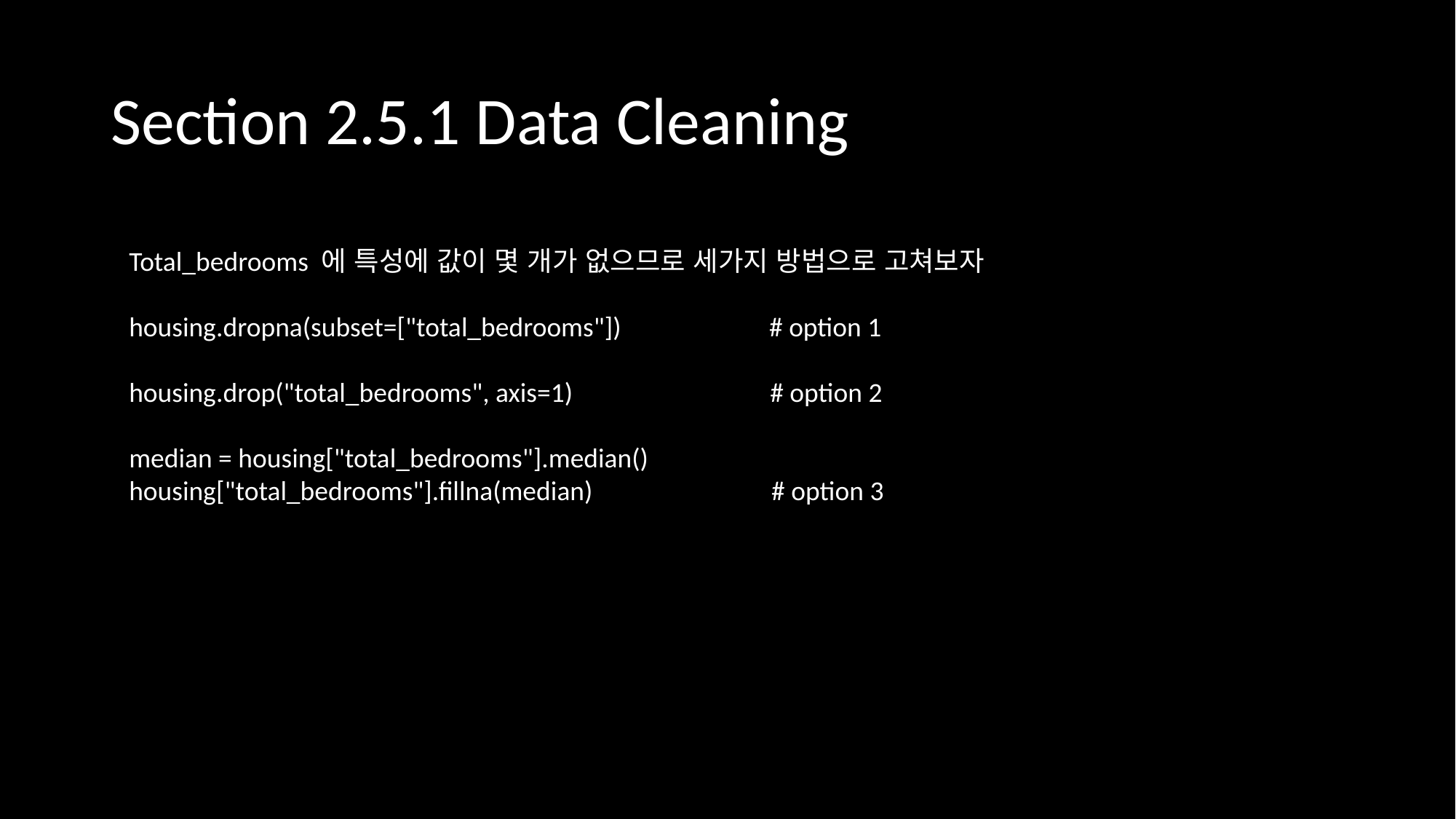

# Section 2.5.1 Data Cleaning

Total_bedrooms 에 특성에 값이 몇 개가 없으므로 세가지 방법으로 고쳐보자

housing.dropna(subset=["total_bedrooms"])                        # option 1

housing.drop("total_bedrooms", axis=1)                                # option 2

median = housing["total_bedrooms"].median()
housing["total_bedrooms"].fillna(median)                             # option 3